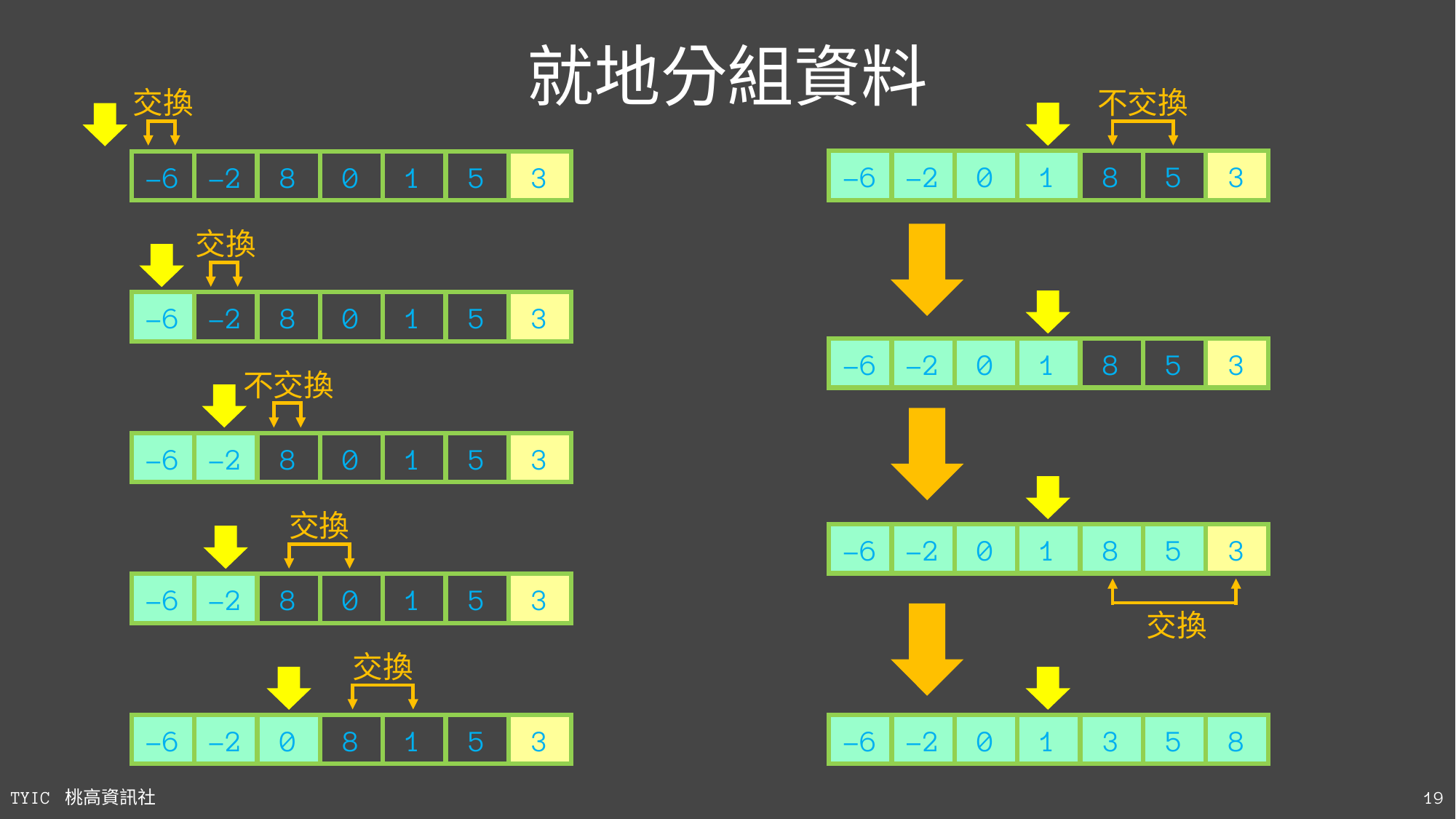

# 就地分組資料
交換
不交換

-6
-2
0
1
8
5
3
-6
-2
8
0
1
5
3
交換

-6
-2
8
0
1
5
3
-6
-2
0
1
8
5
3
不交換

-6
-2
8
0
1
5
3

交換
-6
-2
0
1
8
5
3

-6
-2
8
0
1
5
3
交換

交換

-6
-2
0
8
1
5
3
-6
-2
0
1
3
5
8